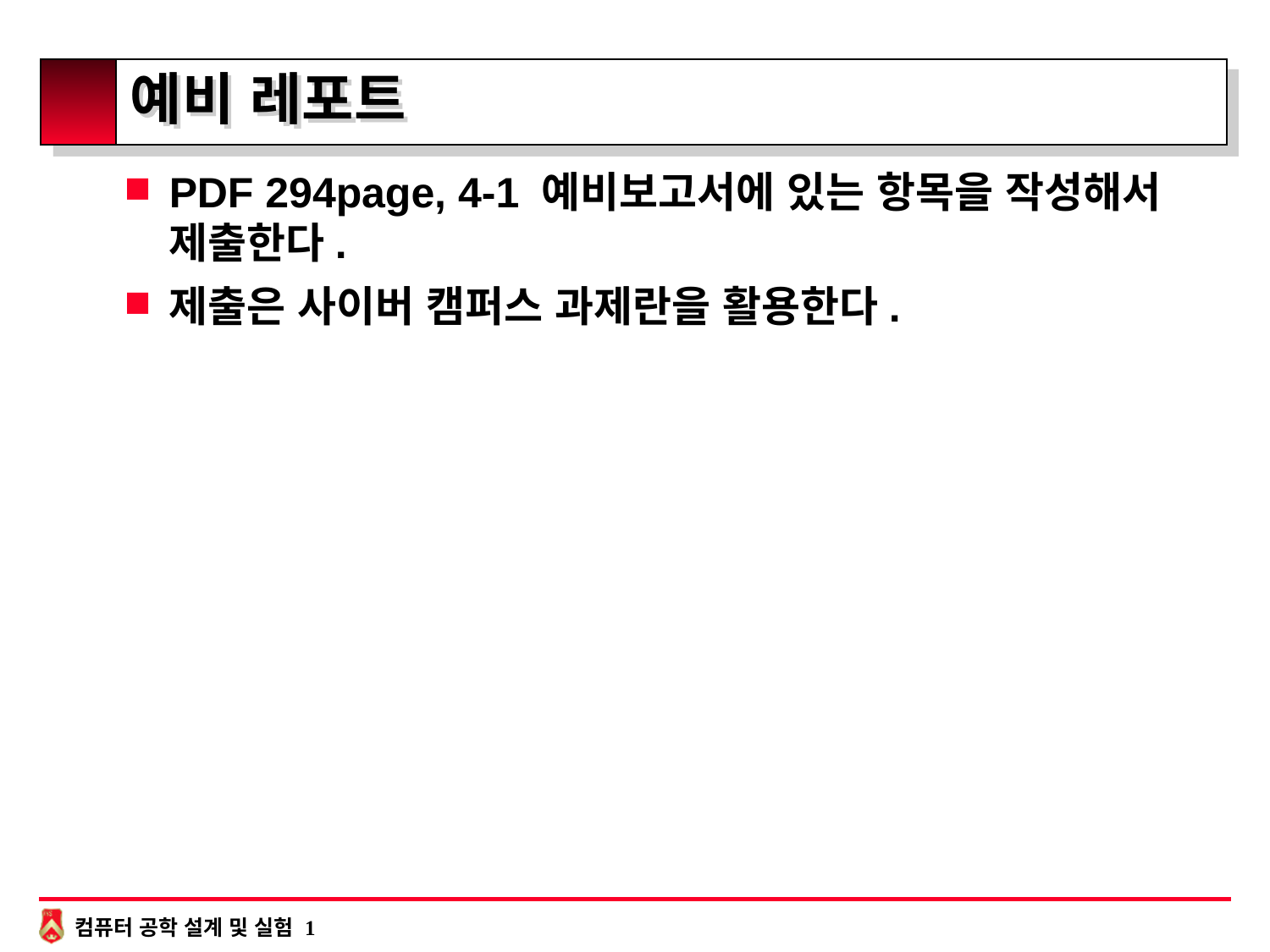

# 예비 레포트
PDF 294page, 4-1 예비보고서에 있는 항목을 작성해서 제출한다.
제출은 사이버 캠퍼스 과제란을 활용한다.